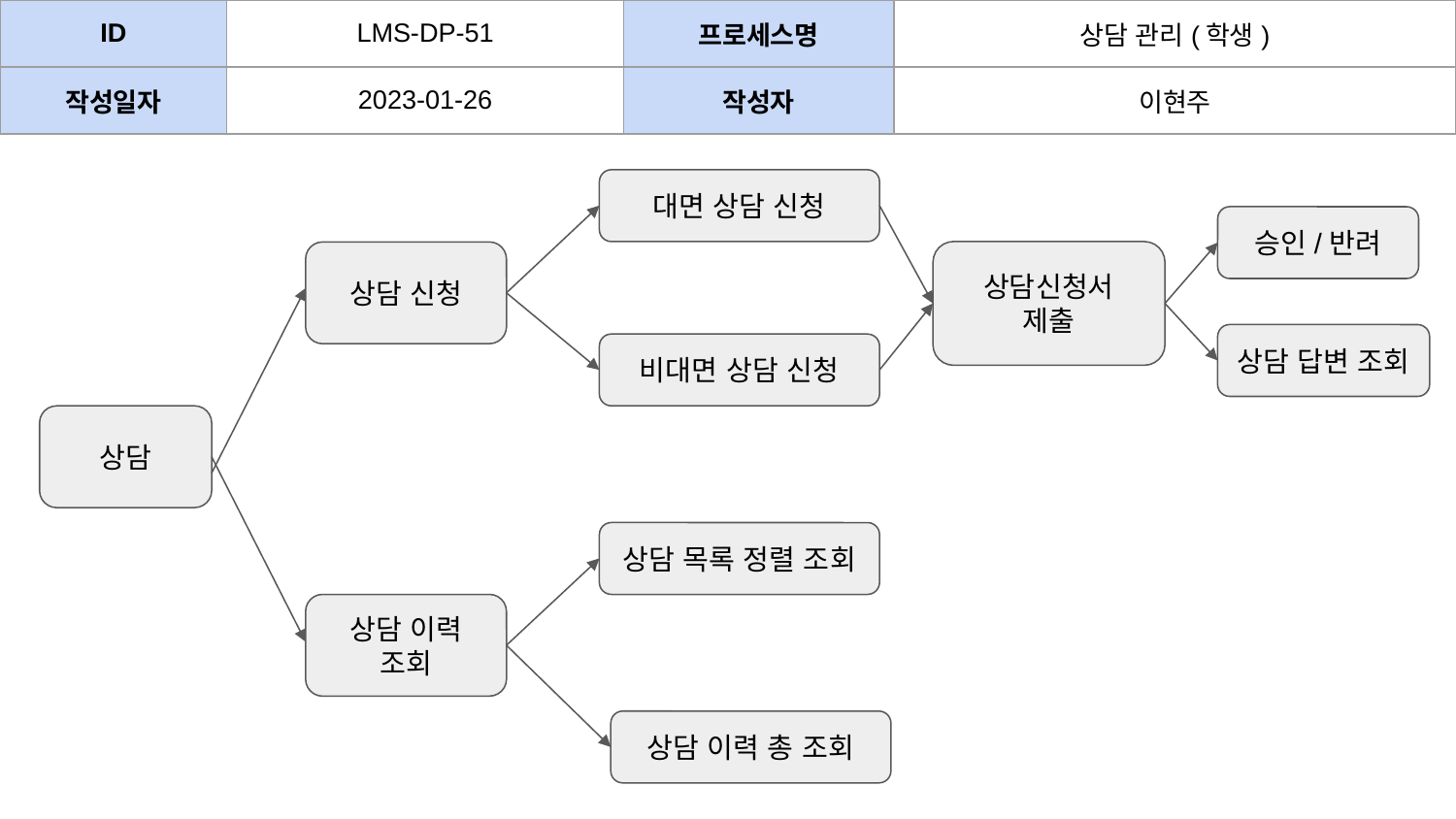

| ID | LMS-DP-51 | 프로세스명 | 상담 관리(학생) |  |  |
| --- | --- | --- | --- | --- | --- |
| 작성일자 | 2023-01-26 | 작성자 | 이현주 |  |  |
대면 상담 신청
승인/반려
상담신청서 제출
상담 신청
상담 답변 조회
비대면 상담 신청
상담
상담 목록 정렬 조회
상담 이력 조회
상담 이력 총 조회